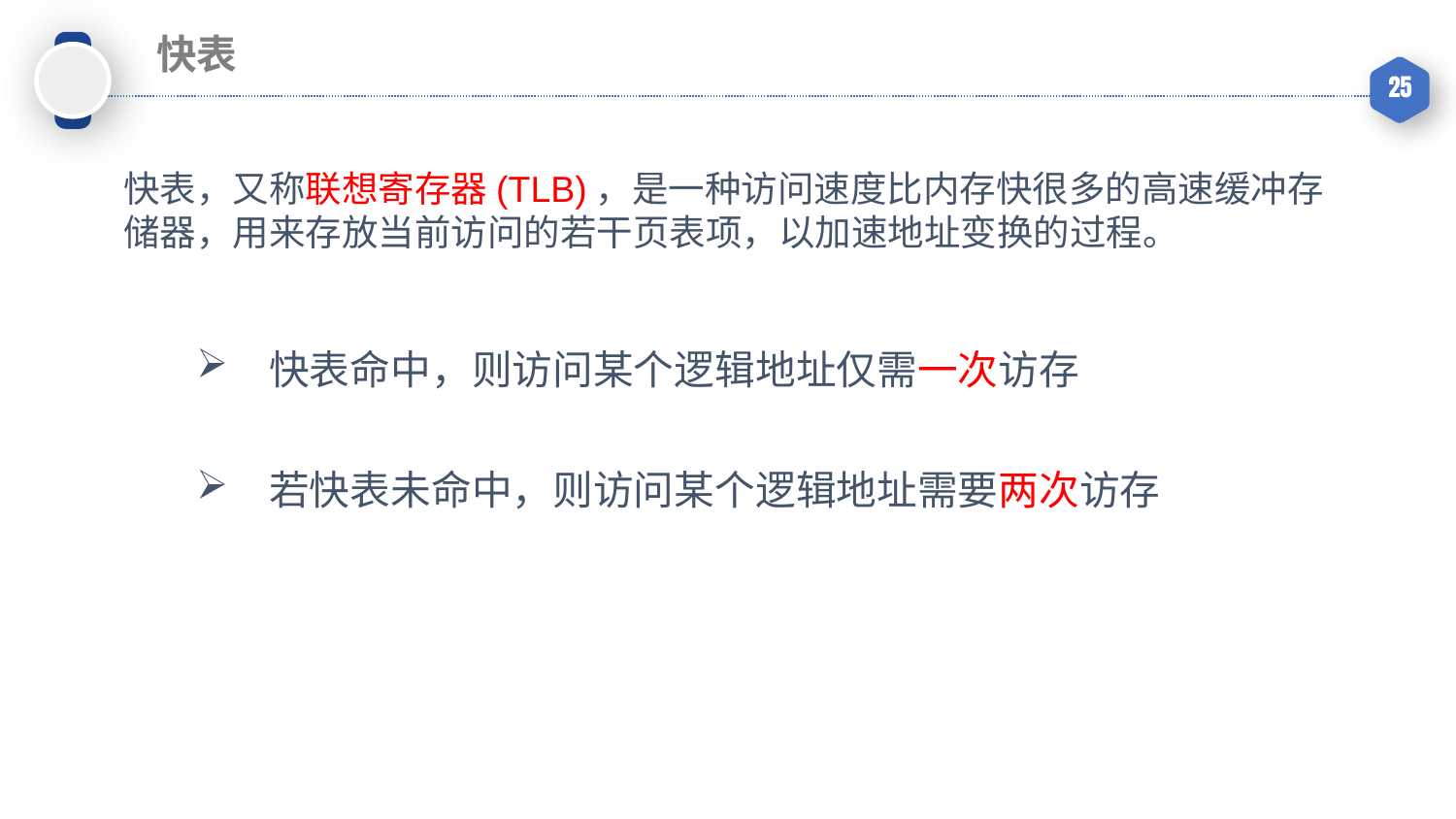

快表
快表，又称联想寄存器(TLB)，是一种访问速度比内存快很多的高速缓冲存储器，用来存放当前访问的若干页表项，以加速地址变换的过程。
快表命中，则访问某个逻辑地址仅需一次访存
若快表未命中，则访问某个逻辑地址需要两次访存